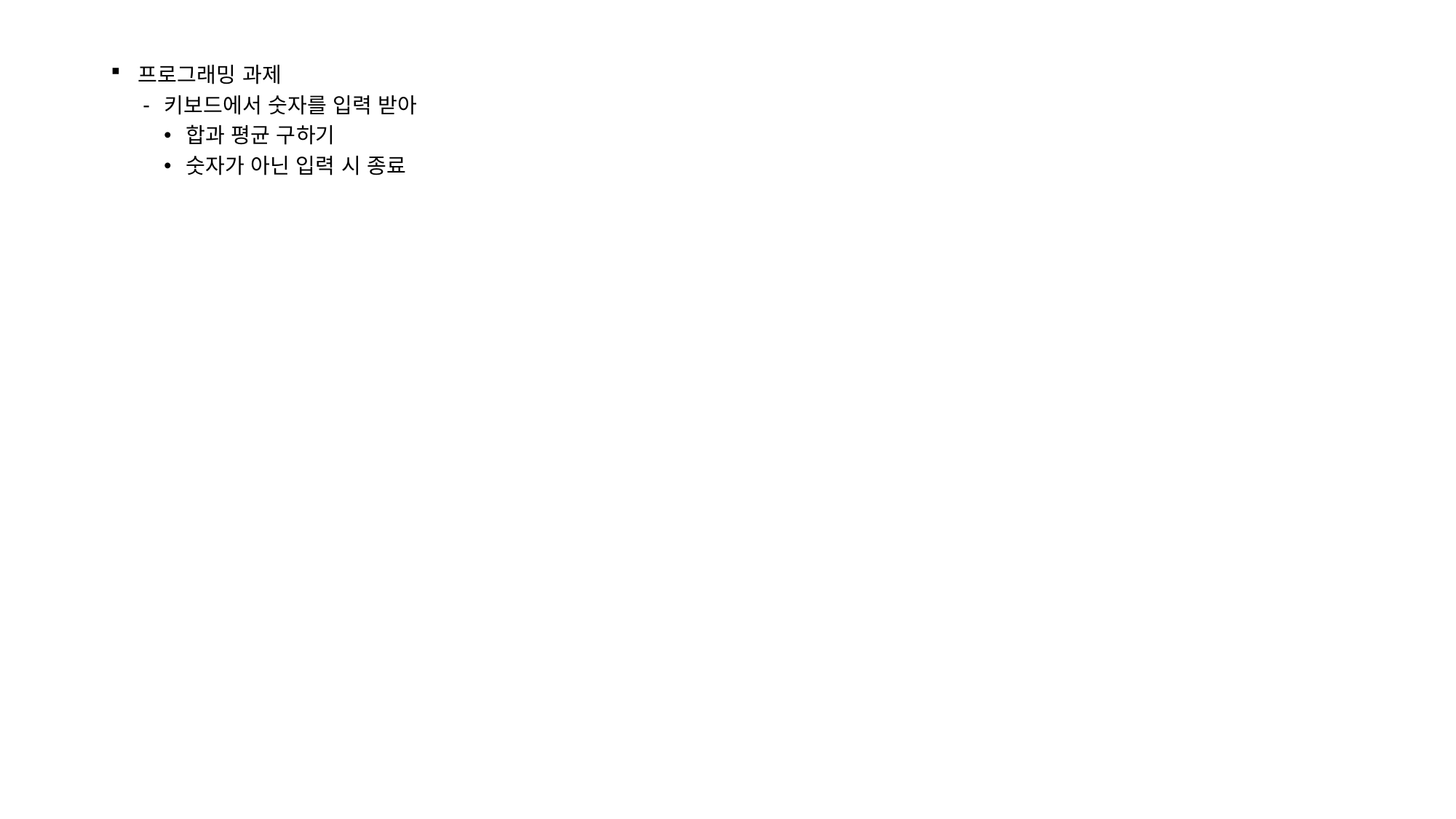

프로그래밍 과제
키보드에서 숫자를 입력 받아
합과 평균 구하기
숫자가 아닌 입력 시 종료